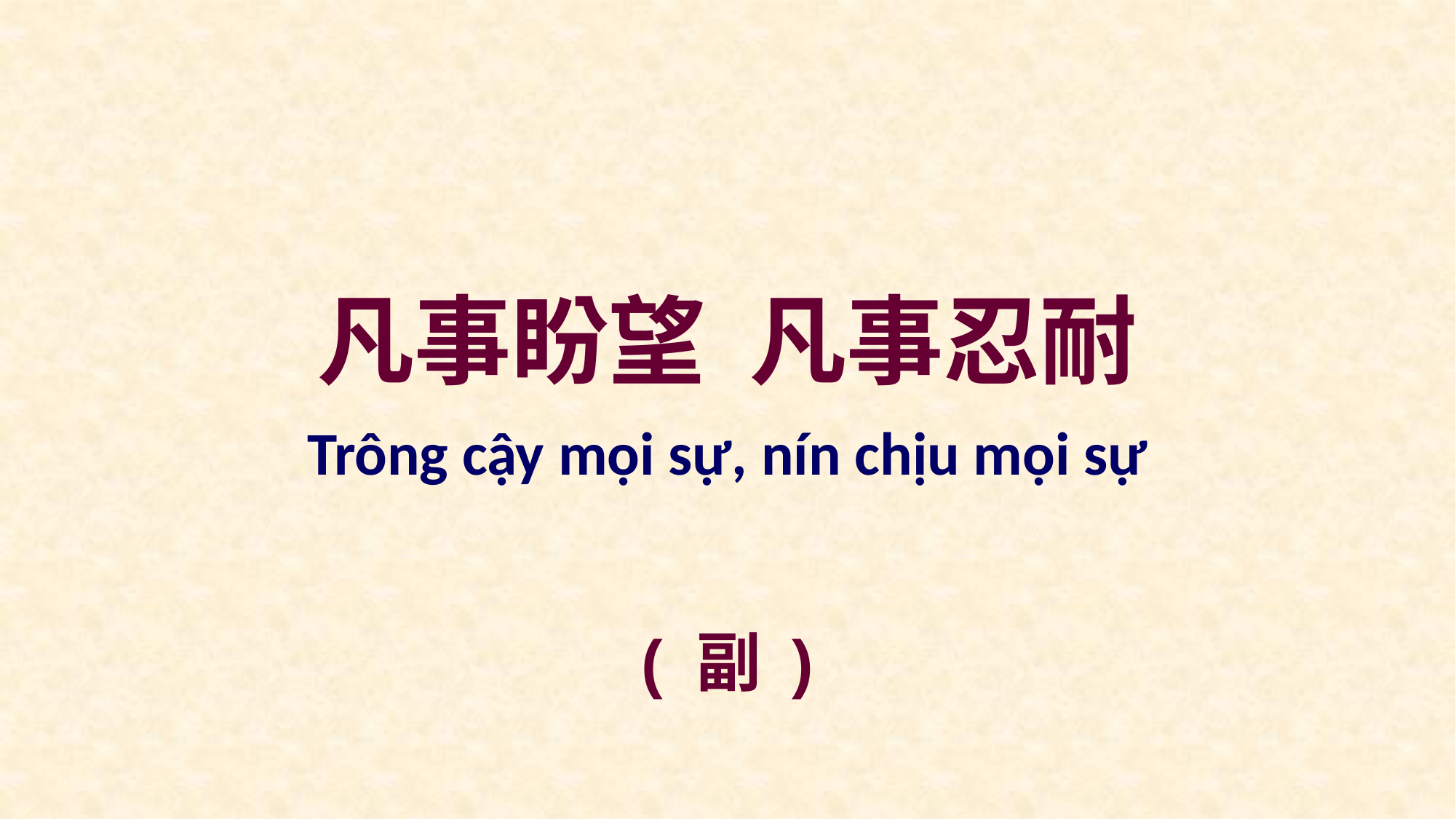

凡事盼望  凡事忍耐
Trông cậy mọi sự, nín chịu mọi sự
( 副 )